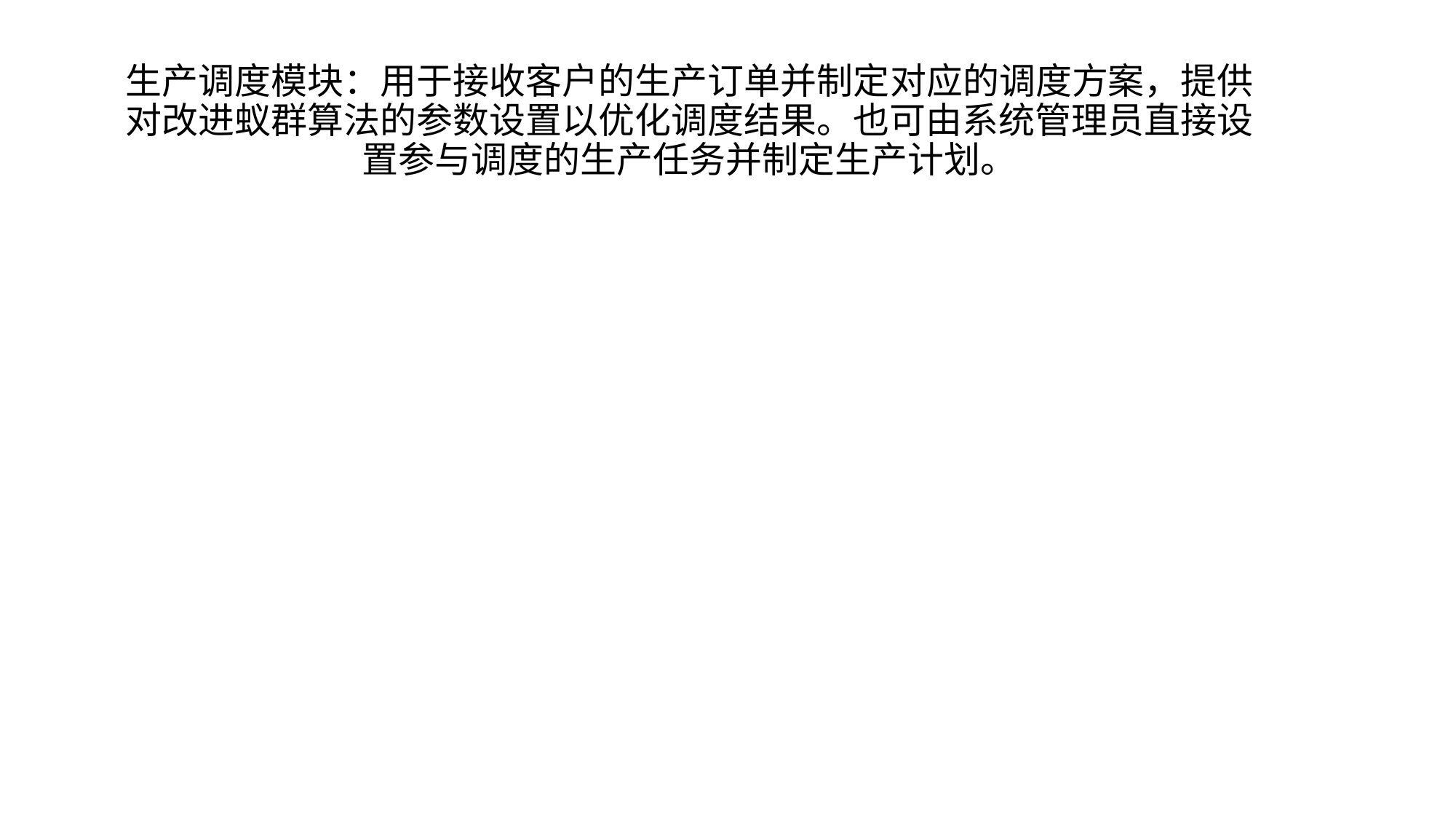

生产调度模块：用于接收客户的生产订单并制定对应的调度方案，提供对改进蚁群算法的参数设置以优化调度结果。也可由系统管理员直接设置参与调度的生产任务并制定生产计划。